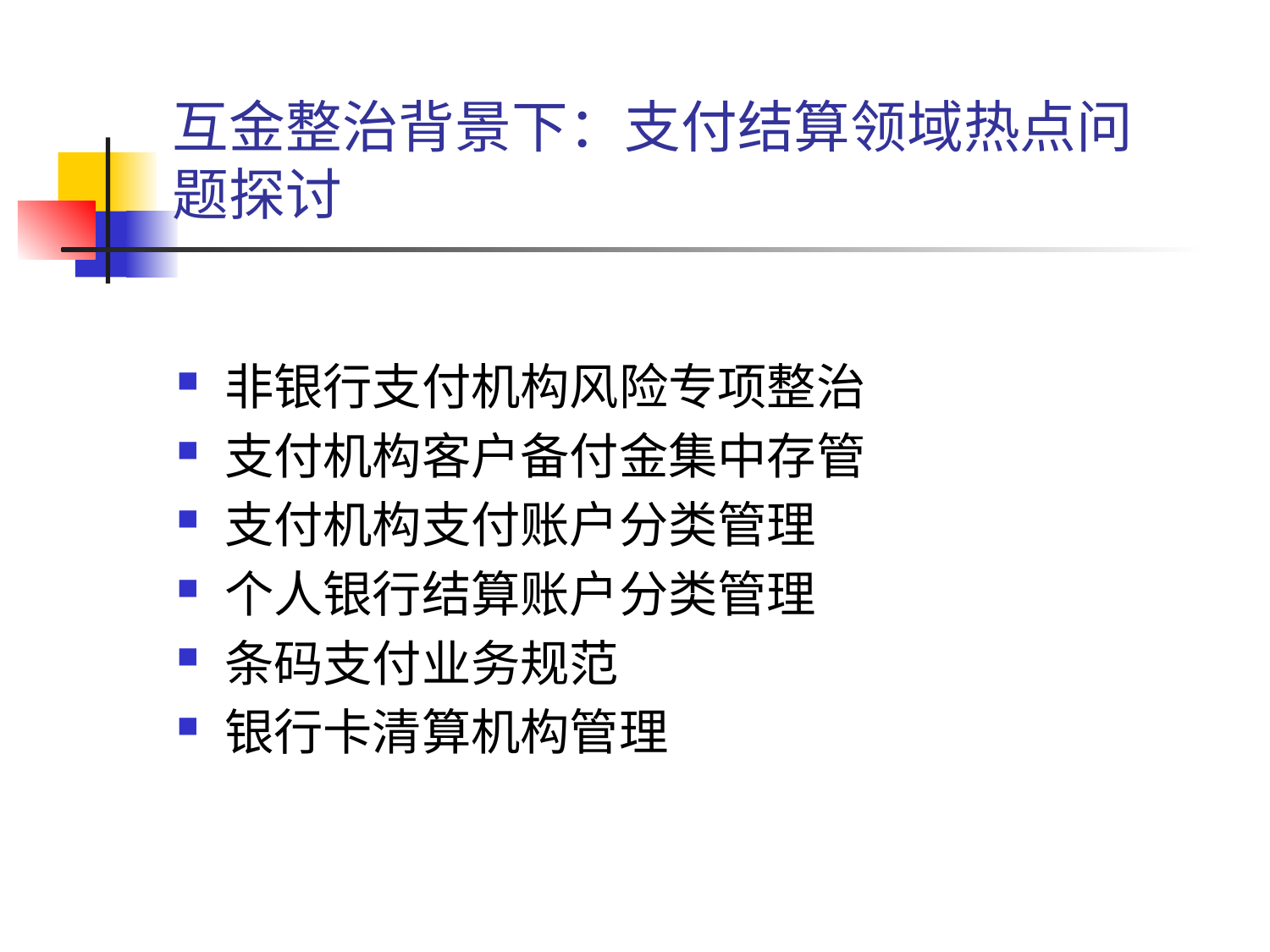

# 互金整治背景下：支付结算领域热点问题探讨

非银行支付机构风险专项整治
支付机构客户备付金集中存管
支付机构支付账户分类管理
个人银行结算账户分类管理
条码支付业务规范
银行卡清算机构管理